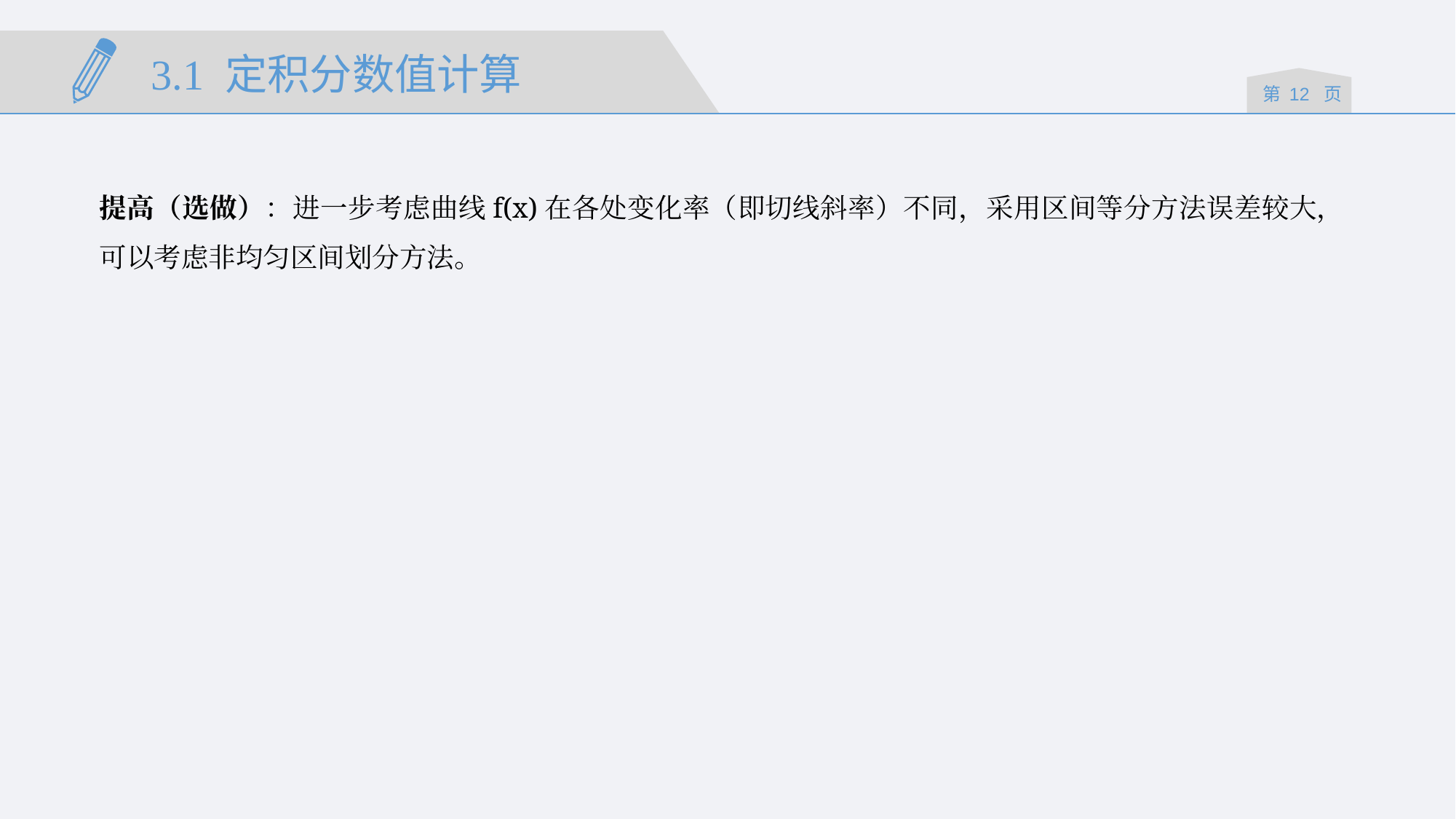

3.1 定积分数值计算
提高（选做）：进一步考虑曲线f(x)在各处变化率（即切线斜率）不同，采用区间等分方法误差较大，可以考虑非均匀区间划分方法。